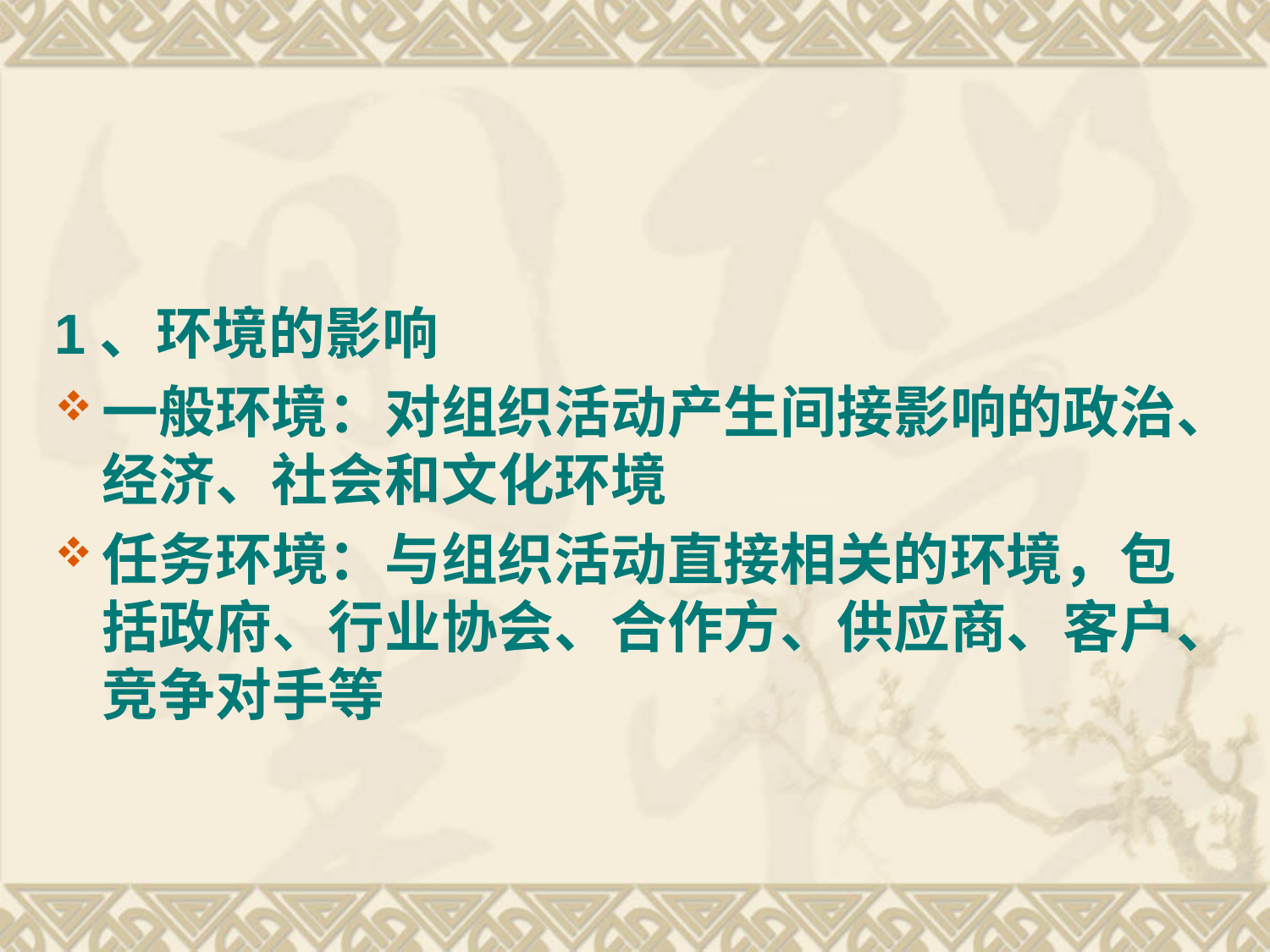

#
1、环境的影响
一般环境：对组织活动产生间接影响的政治、经济、社会和文化环境
任务环境：与组织活动直接相关的环境，包括政府、行业协会、合作方、供应商、客户、竞争对手等